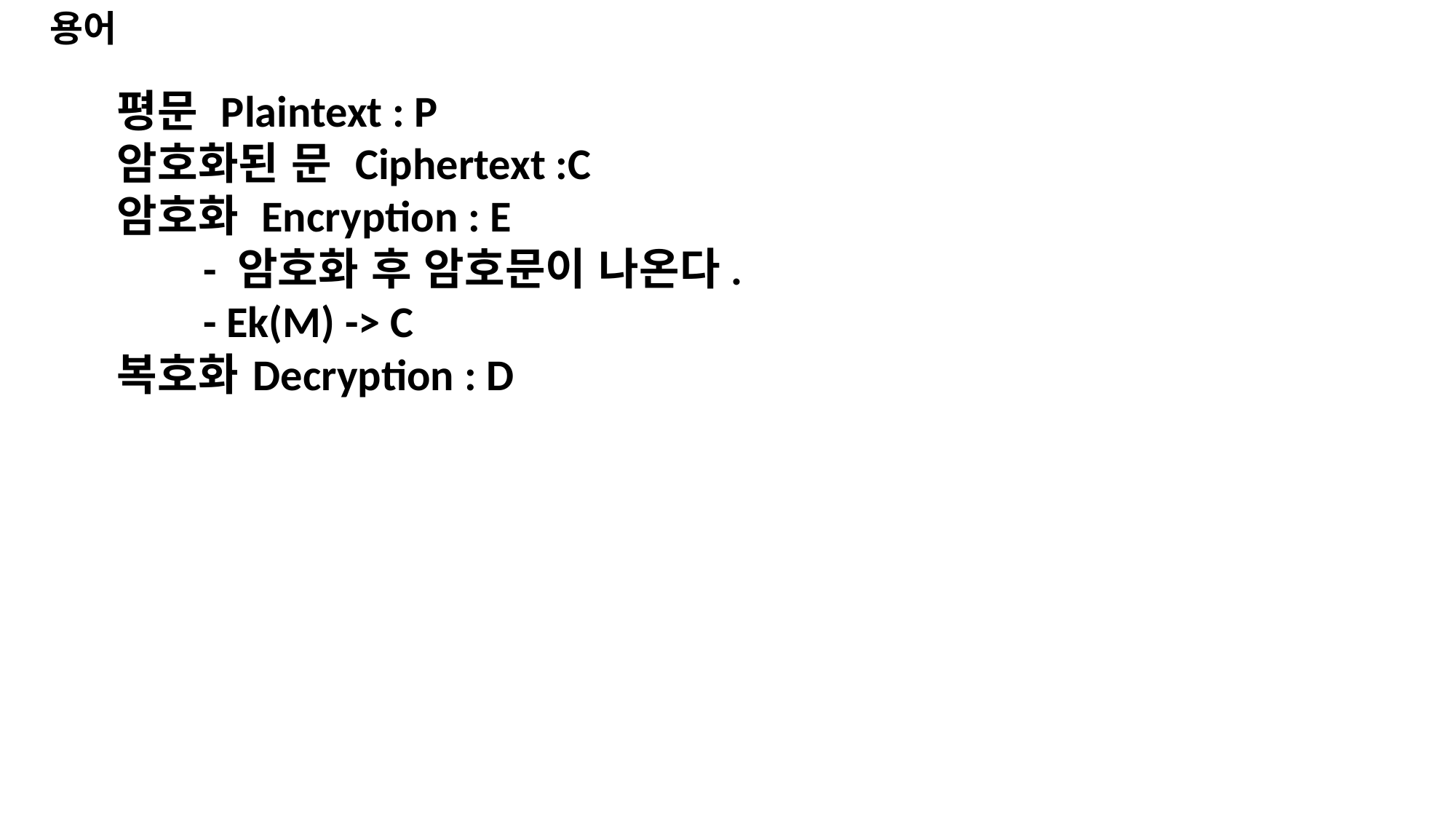

용어
 평문 Plaintext : P
 암호화된 문 Ciphertext :C
 암호화 Encryption : E
	- 암호화 후 암호문이 나온다.
	- Ek(M) -> C
 복호화 Decryption : D